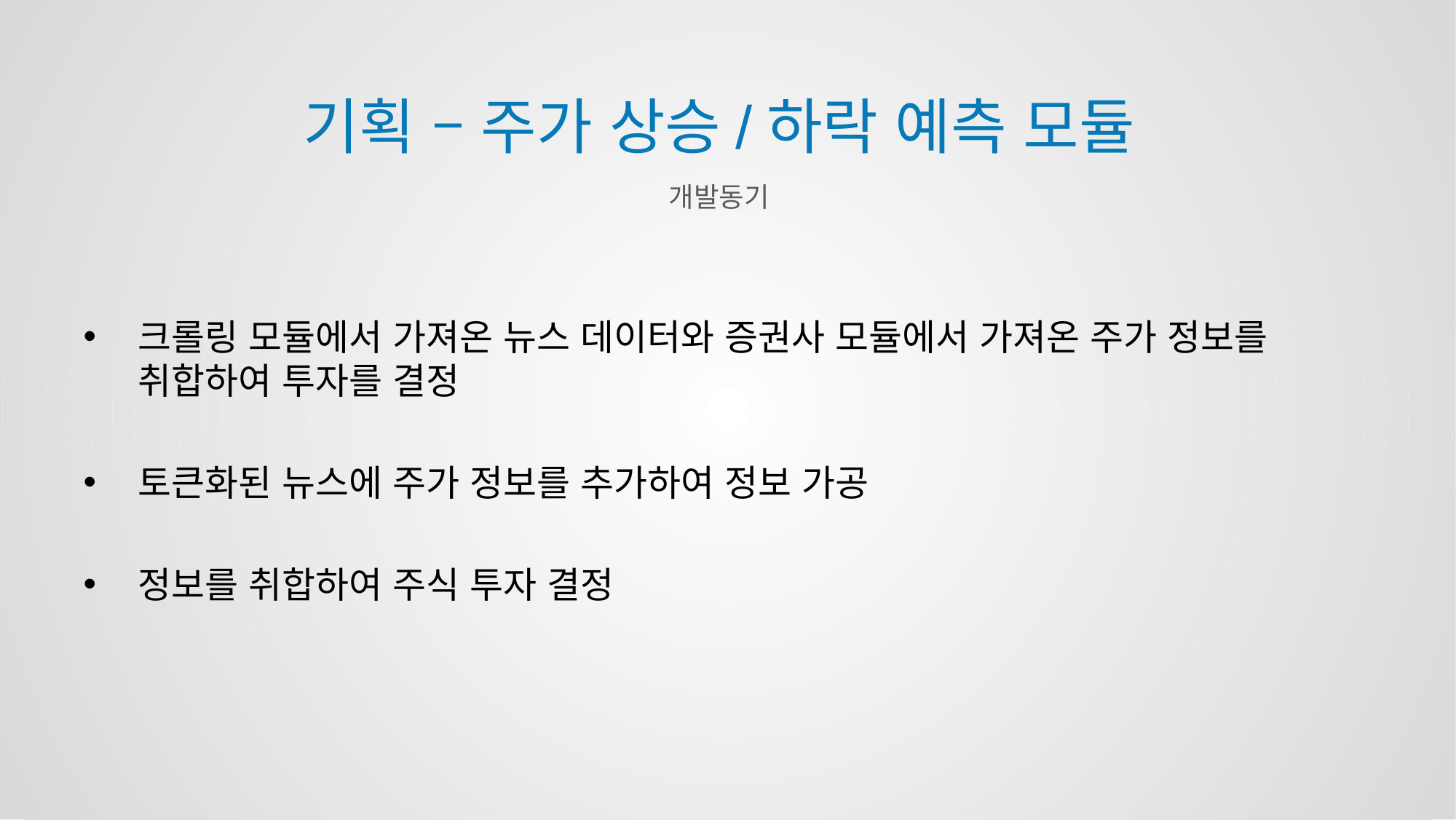

기획 – 주가 상승/하락 예측 모듈
개발동기

크롤링 모듈에서 가져온 뉴스 데이터와 증권사 모듈에서 가져온 주가 정보를 취합하여 투자를 결정

토큰화된 뉴스에 주가 정보를 추가하여 정보 가공

정보를 취합하여 주식 투자 결정